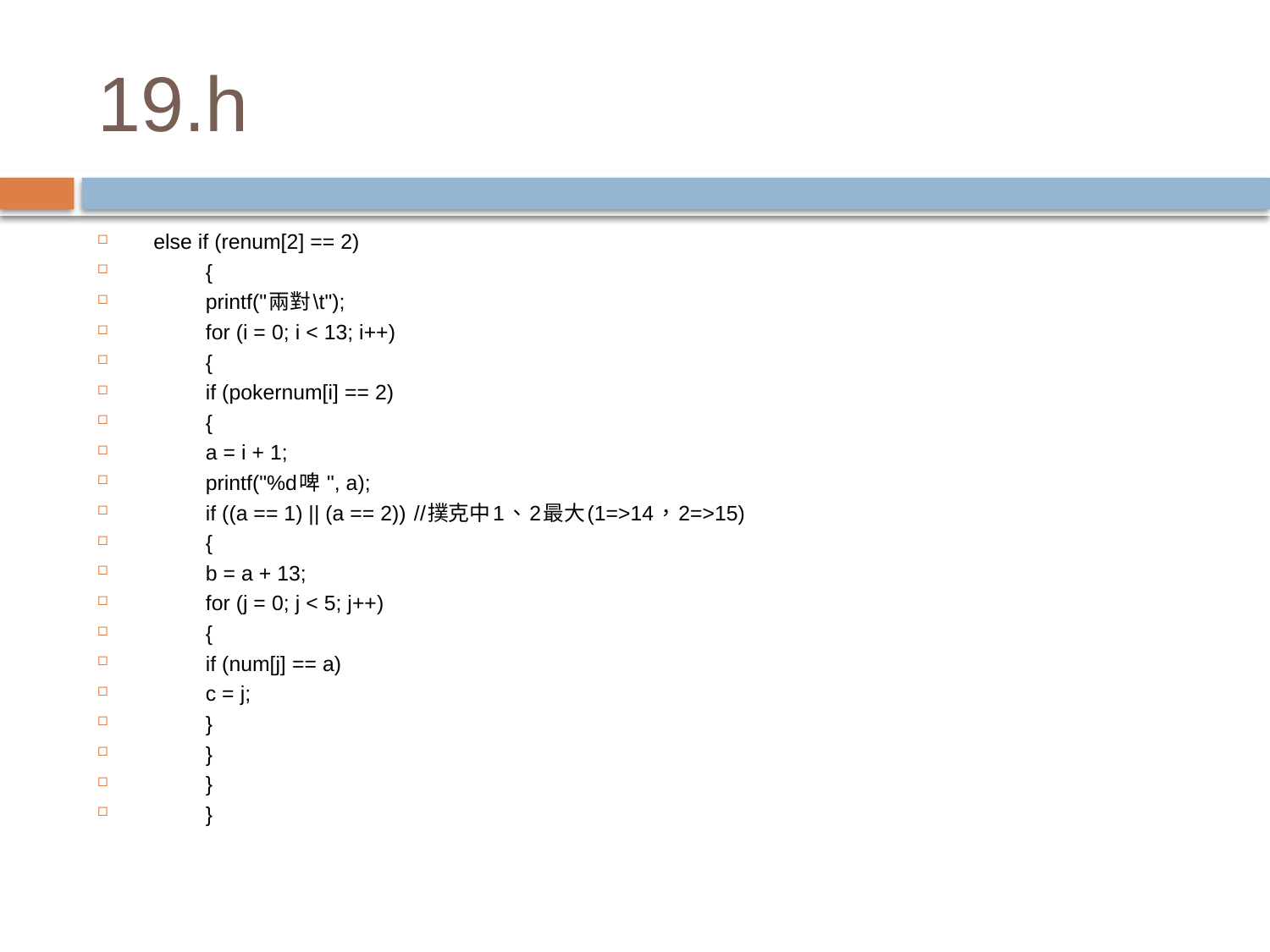

# 19.h
else if (renum[2] == 2)
		{
			printf("兩對\t");
			for (i = 0; i < 13; i++)
			{
				if (pokernum[i] == 2)
				{
					a = i + 1;
					printf("%d啤 ", a);
					if ((a == 1) || (a == 2))				//撲克中1、2最大(1=>14，2=>15)
					{
						b = a + 13;
						for (j = 0; j < 5; j++)
						{
							if (num[j] == a)
								c = j;
						}
					}
				}
			}